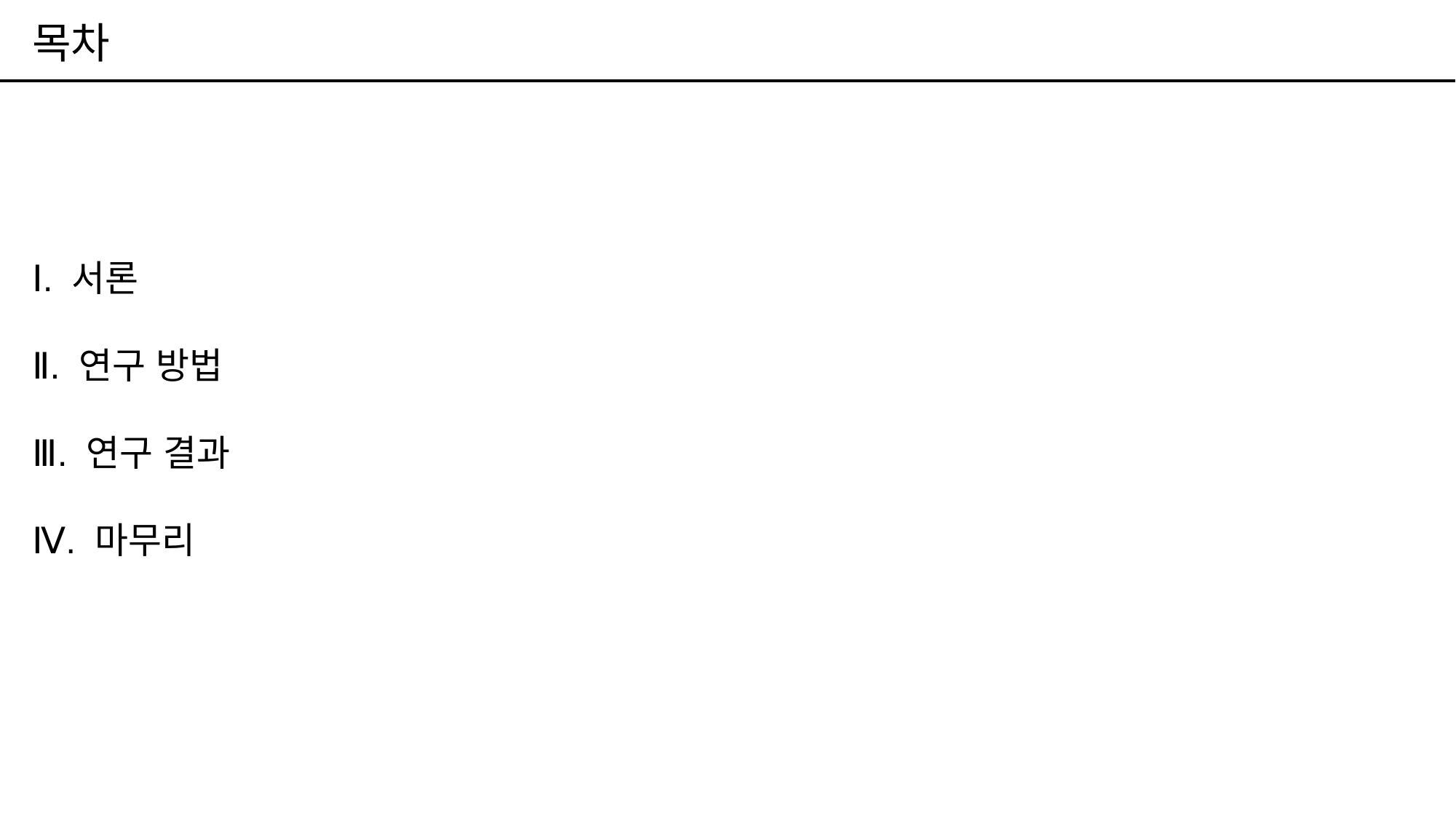

목차
Ⅰ. 서론

Ⅱ. 연구 방법

Ⅲ. 연구 결과

Ⅳ. 마무리